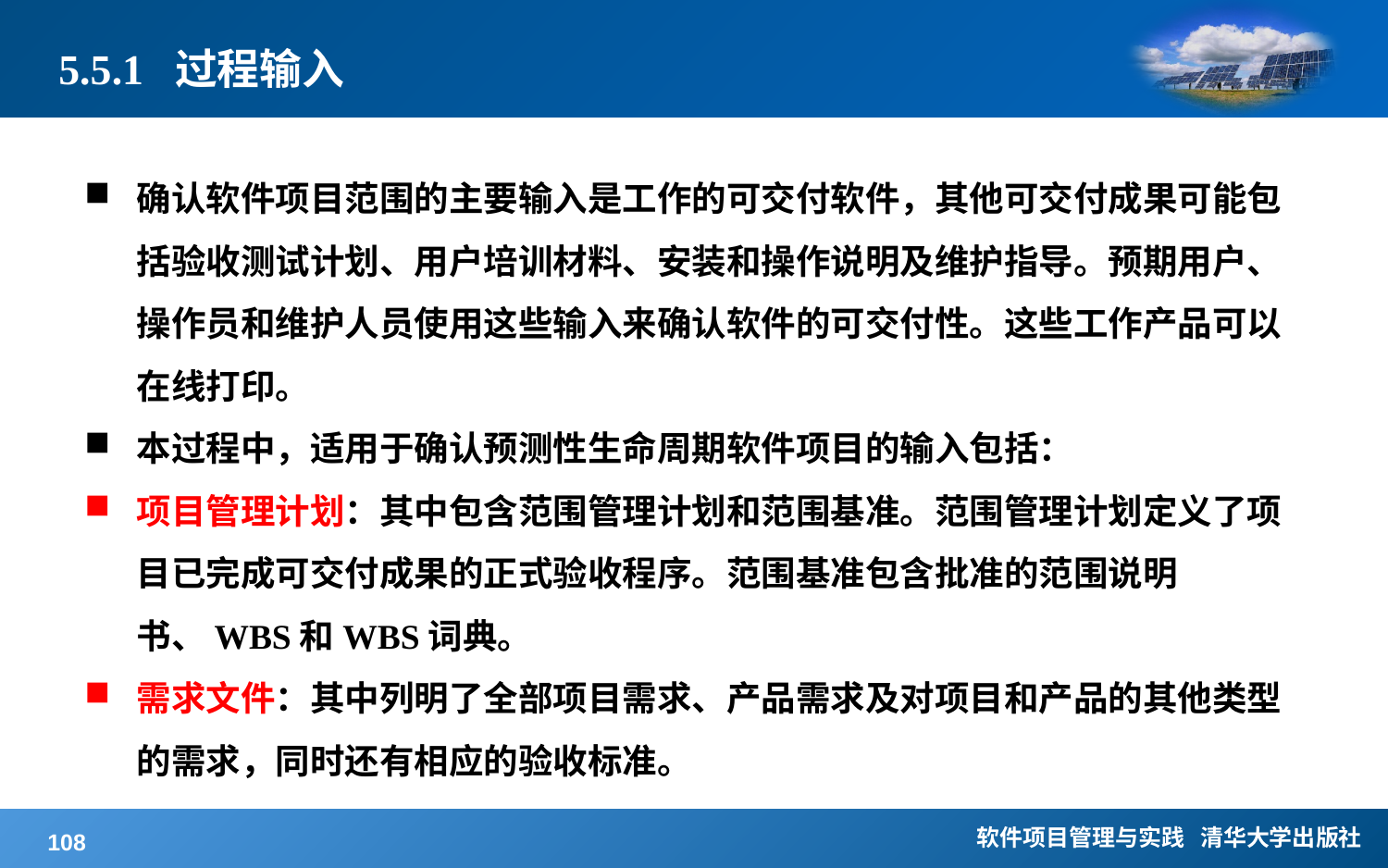

# 5.5.1  过程输入
确认软件项目范围的主要输入是工作的可交付软件，其他可交付成果可能包括验收测试计划、用户培训材料、安装和操作说明及维护指导。预期用户、操作员和维护人员使用这些输入来确认软件的可交付性。这些工作产品可以在线打印。
本过程中，适用于确认预测性生命周期软件项目的输入包括：
项目管理计划：其中包含范围管理计划和范围基准。范围管理计划定义了项目已完成可交付成果的正式验收程序。范围基准包含批准的范围说明书、WBS和WBS词典。
需求文件：其中列明了全部项目需求、产品需求及对项目和产品的其他类型的需求，同时还有相应的验收标准。